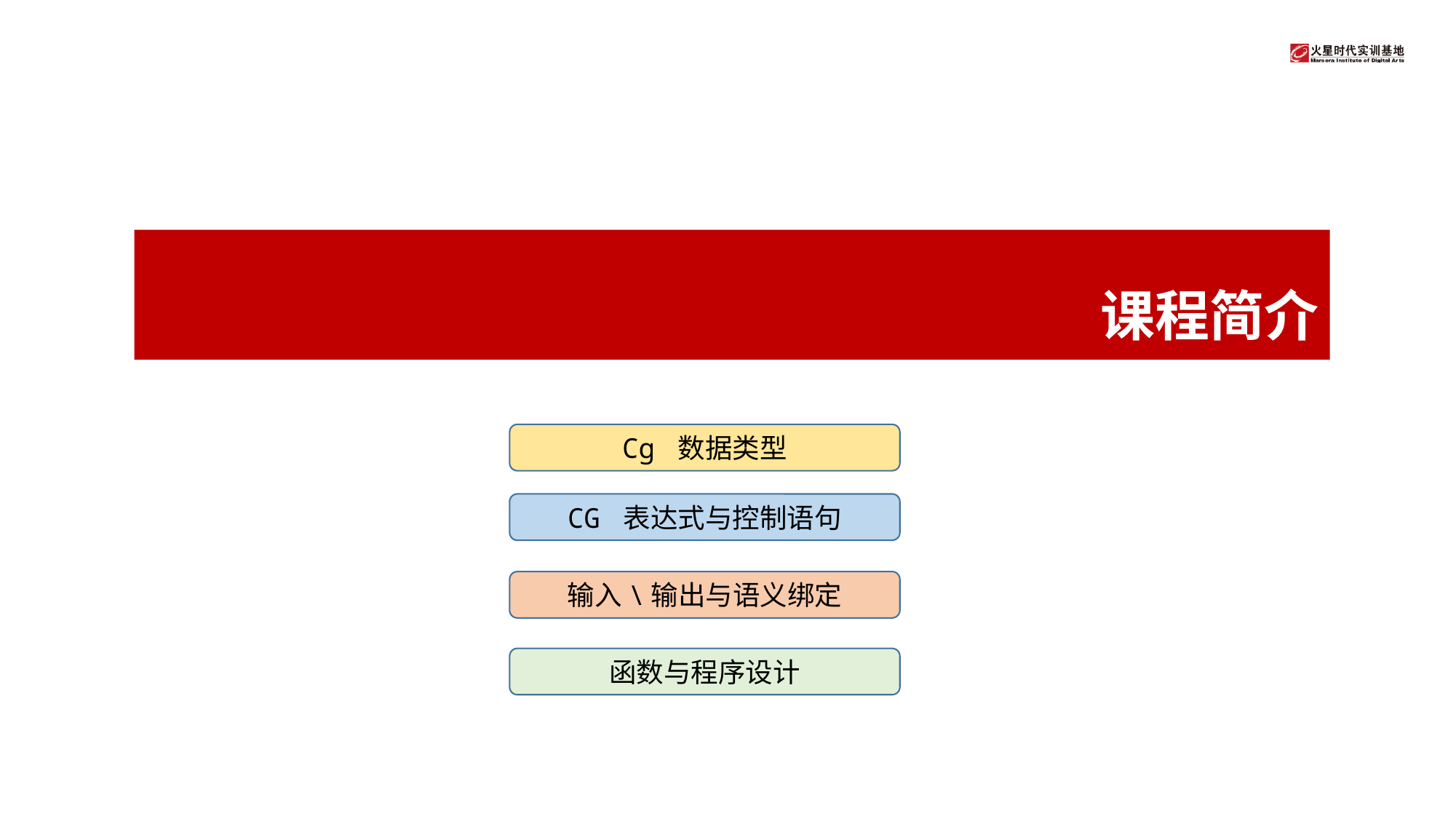

# 课程简介
Cg 数据类型
CG 表达式与控制语句
输入\输出与语义绑定
函数与程序设计